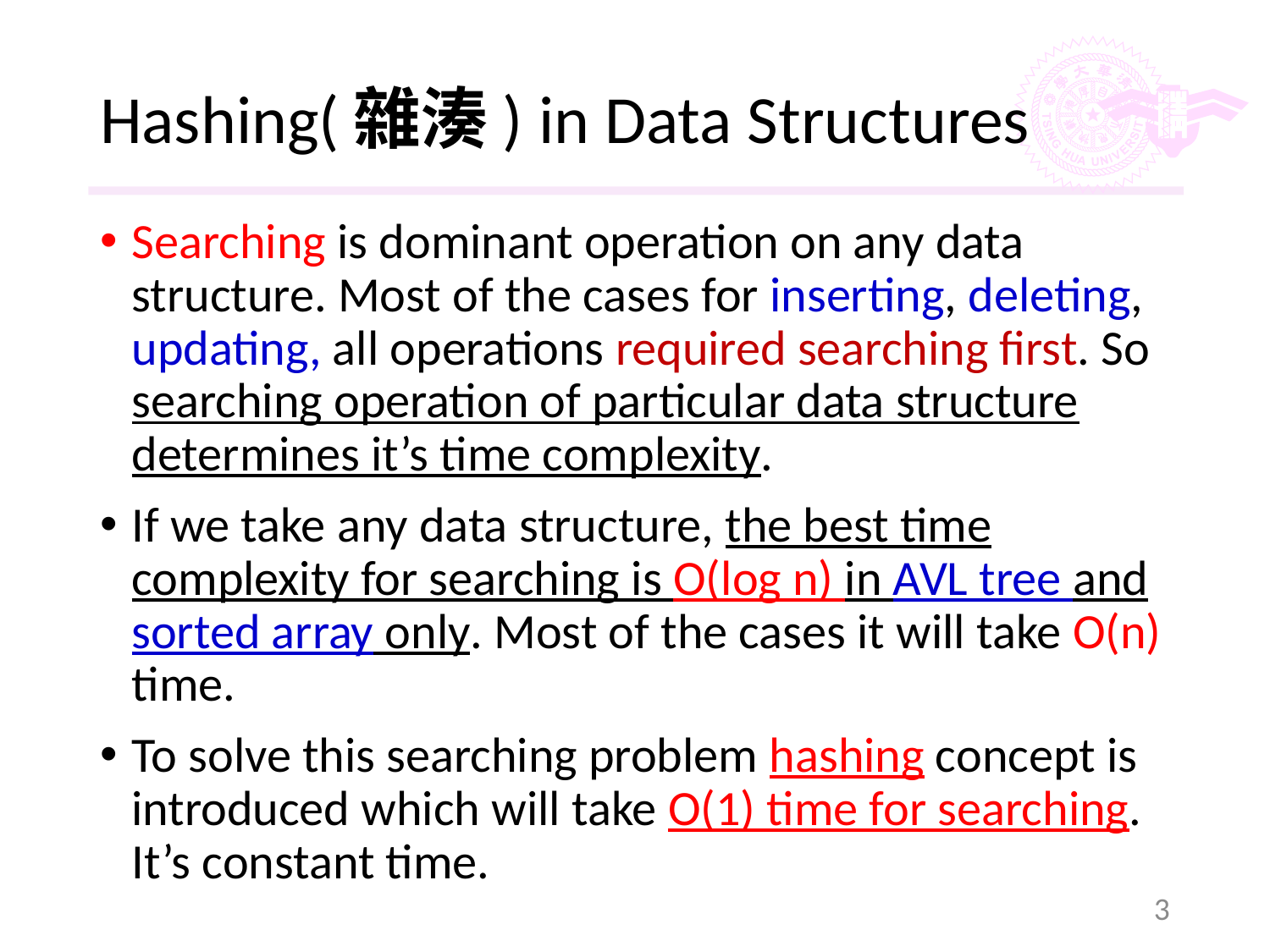

# Hashing(雜湊) in Data Structures
Searching is dominant operation on any data structure. Most of the cases for inserting, deleting, updating, all operations required searching first. So searching operation of particular data structure determines it’s time complexity.
If we take any data structure, the best time complexity for searching is O(log n) in AVL tree and sorted array only. Most of the cases it will take O(n) time.
To solve this searching problem hashing concept is introduced which will take O(1) time for searching. It’s constant time.
3